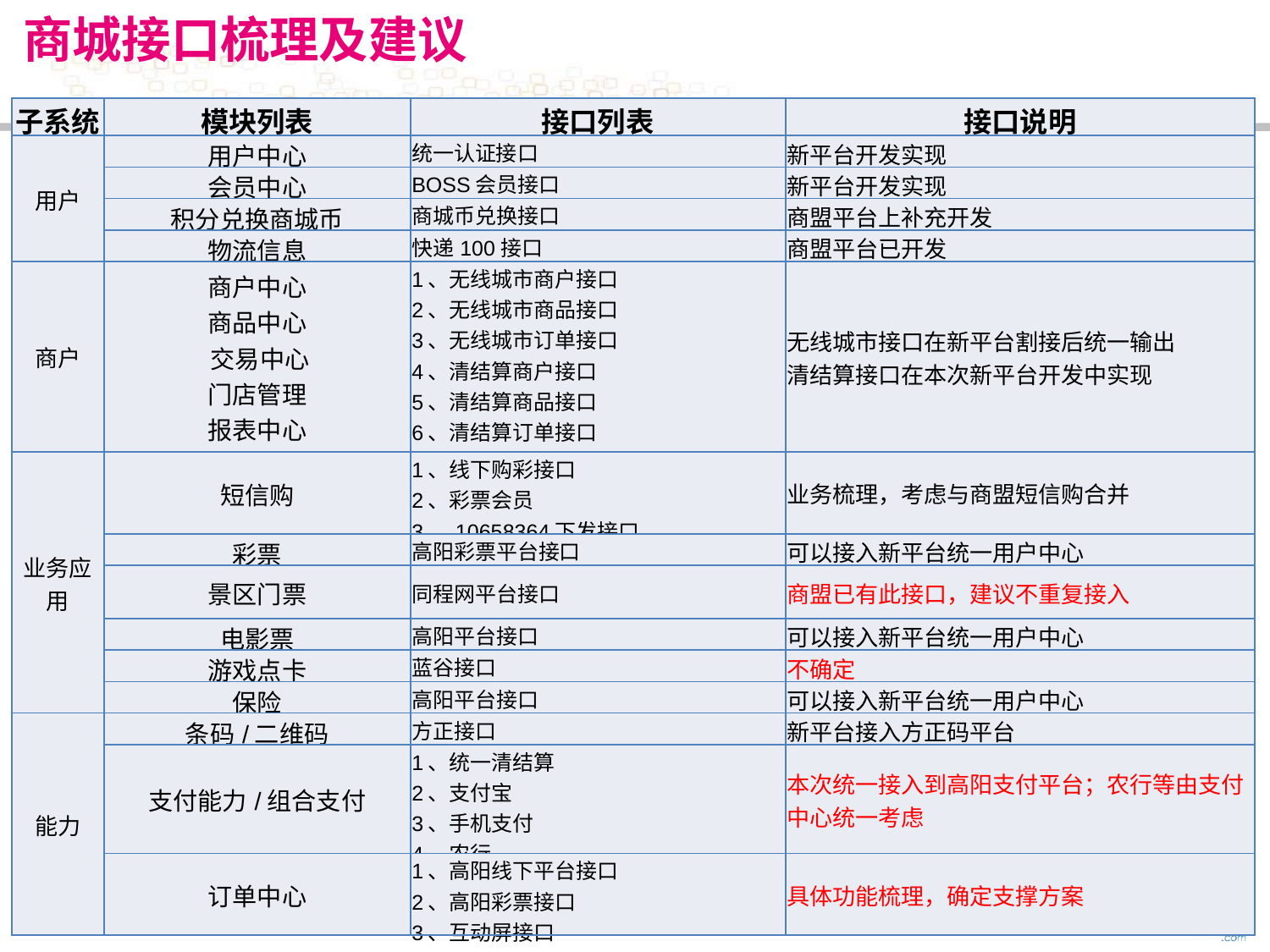

# 商城接口梳理及建议
…
| 子系统 | 模块列表 | 接口列表 | 接口说明 |
| --- | --- | --- | --- |
| 用户 | 用户中心 | 统一认证接口 | 新平台开发实现 |
|  | 会员中心 | BOSS会员接口 | 新平台开发实现 |
|  | 积分兑换商城币 | 商城币兑换接口 | 商盟平台上补充开发 |
|  | 物流信息 | 快递100接口 | 商盟平台已开发 |
| 商户 | 商户中心 商品中心 交易中心 门店管理 报表中心 | 1、无线城市商户接口 2、无线城市商品接口 3、无线城市订单接口 4、清结算商户接口 5、清结算商品接口 6、清结算订单接口 7、清结算商品费率接口 | 无线城市接口在新平台割接后统一输出 清结算接口在本次新平台开发中实现 |
| 业务应用 | 短信购 | 1、线下购彩接口 2、彩票会员 3、10658364下发接口 | 业务梳理，考虑与商盟短信购合并 |
|  | 彩票 | 高阳彩票平台接口 | 可以接入新平台统一用户中心 |
|  | 景区门票 | 同程网平台接口 | 商盟已有此接口，建议不重复接入 |
|  | 电影票 | 高阳平台接口 | 可以接入新平台统一用户中心 |
|  | 游戏点卡 | 蓝谷接口 | 不确定 |
|  | 保险 | 高阳平台接口 | 可以接入新平台统一用户中心 |
| 能力 | 条码/二维码 | 方正接口 | 新平台接入方正码平台 |
|  | 支付能力/组合支付 | 1、统一清结算 2、支付宝 3、手机支付 4、农行 | 本次统一接入到高阳支付平台；农行等由支付中心统一考虑 |
|  | 订单中心 | 1、高阳线下平台接口 2、高阳彩票接口 3、互动屏接口 | 具体功能梳理，确定支撑方案 |